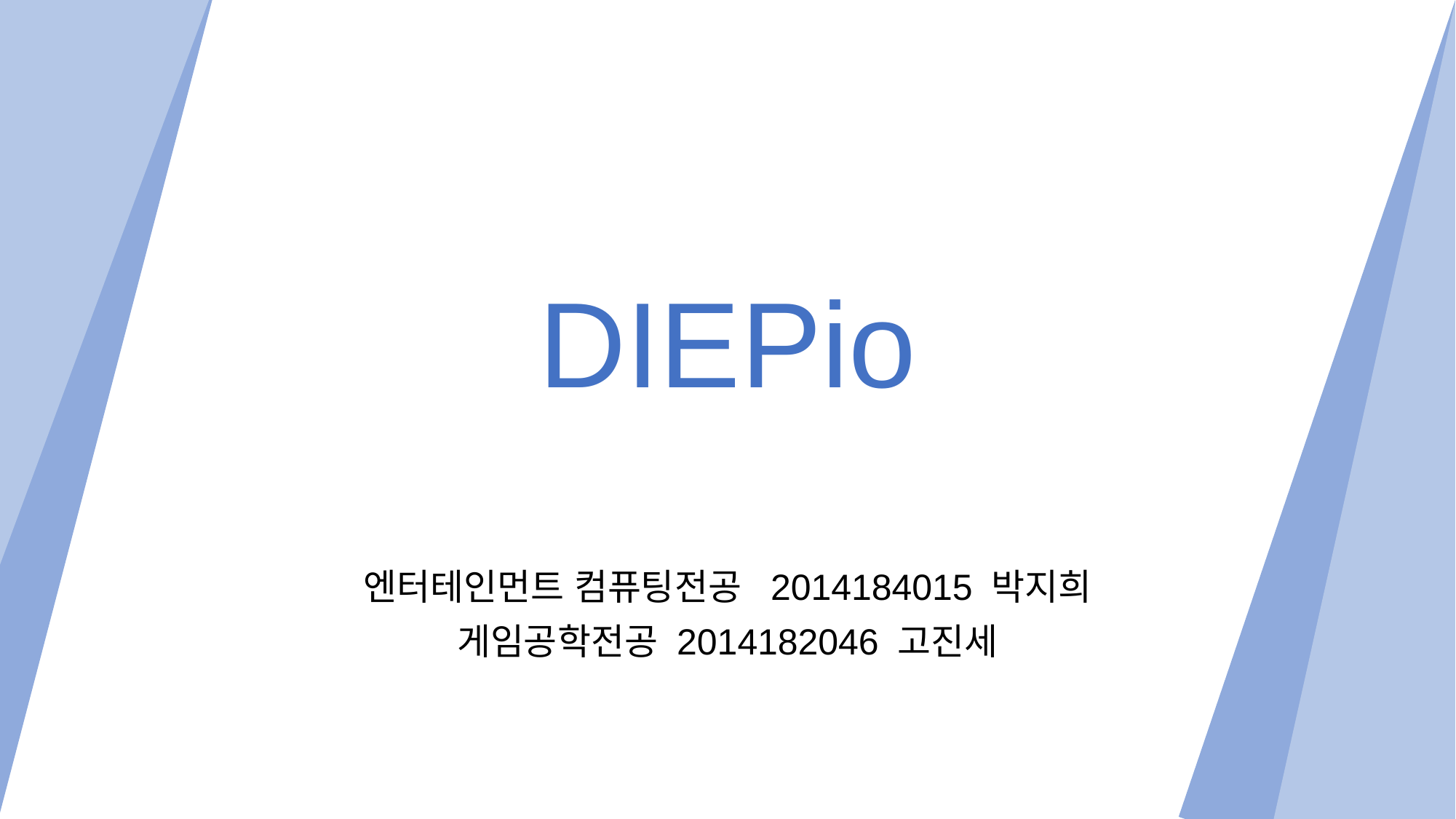

# DIEPio

엔터테인먼트 컴퓨팅전공  2014184015 박지희
게임공학전공 2014182046 고진세